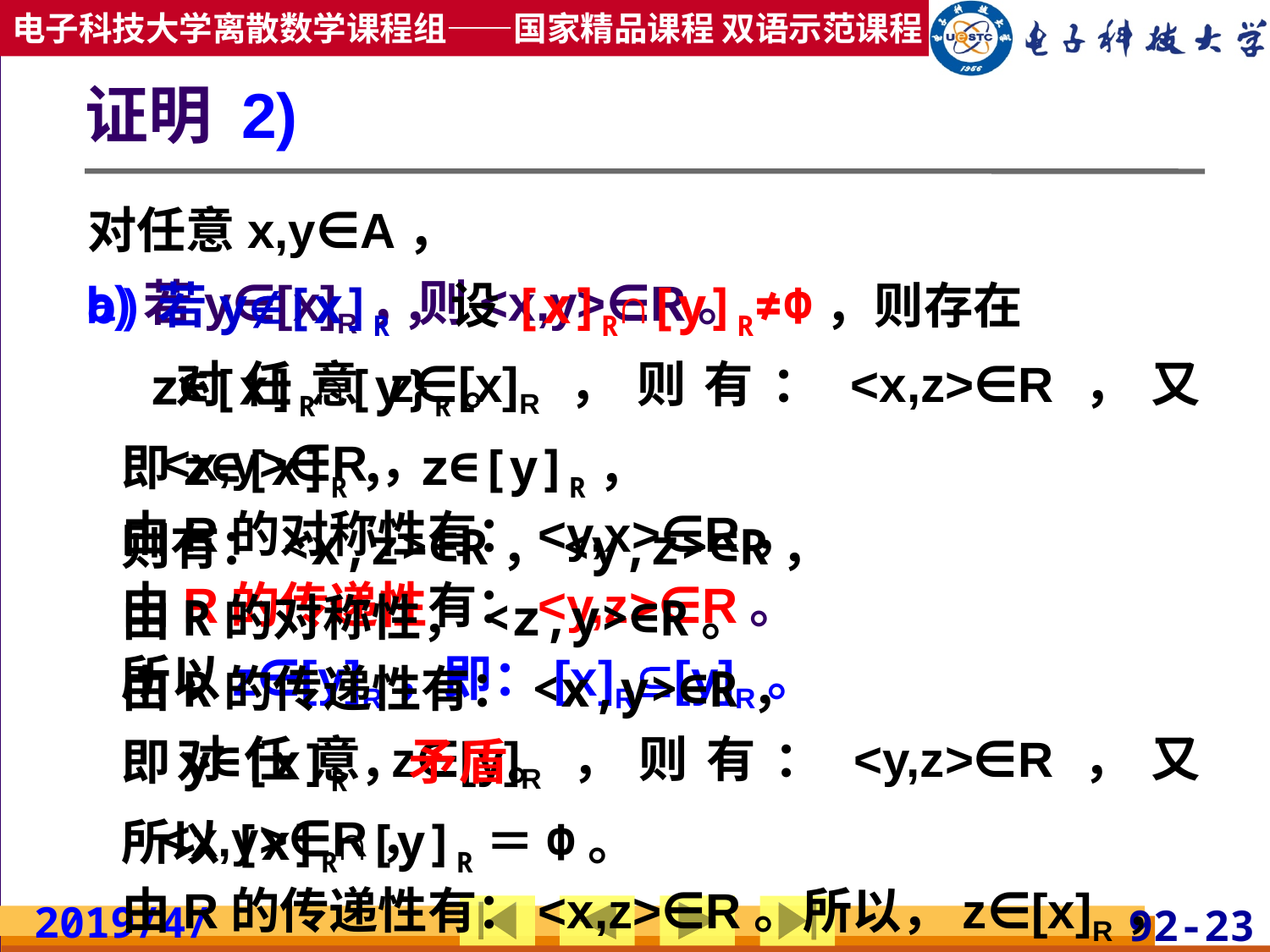

# 证明 2)
对任意x,y∈A，
a)若y∈[x]R，则<x,y>∈R。
  对任意z∈[x]R，则有：<x,z>∈R，又<x,y>∈R，
  由R的对称性有：<y,x>∈R，
  由R的传递性有：<y,z>∈R。
  所以z∈[y]R，即：[x]R⊆[y]R。
  对任意z∈[y]R，则有：<y,z>∈R，又<x,y>∈R，
  由R的传递性有：<x,z>∈R。所以，z∈[x]R，即：
[y]R⊆[x]R。
  所以，[x]R＝[y]R。
b)若y∉[x]R，设[x]R∩[y]R≠Φ，则存在z∈[x]R∩[y}R。
  即z∈[x]R，z∈[y]R，
  则有：<x,z>∈R，<y,z>∈R，
  由R的对称性，<z,y>∈R。
  由R的传递性有：<x,y>∈R，
  即y∈[x]R，矛盾。
  所以[x]R∩[y]R＝Φ。
2019/4/17